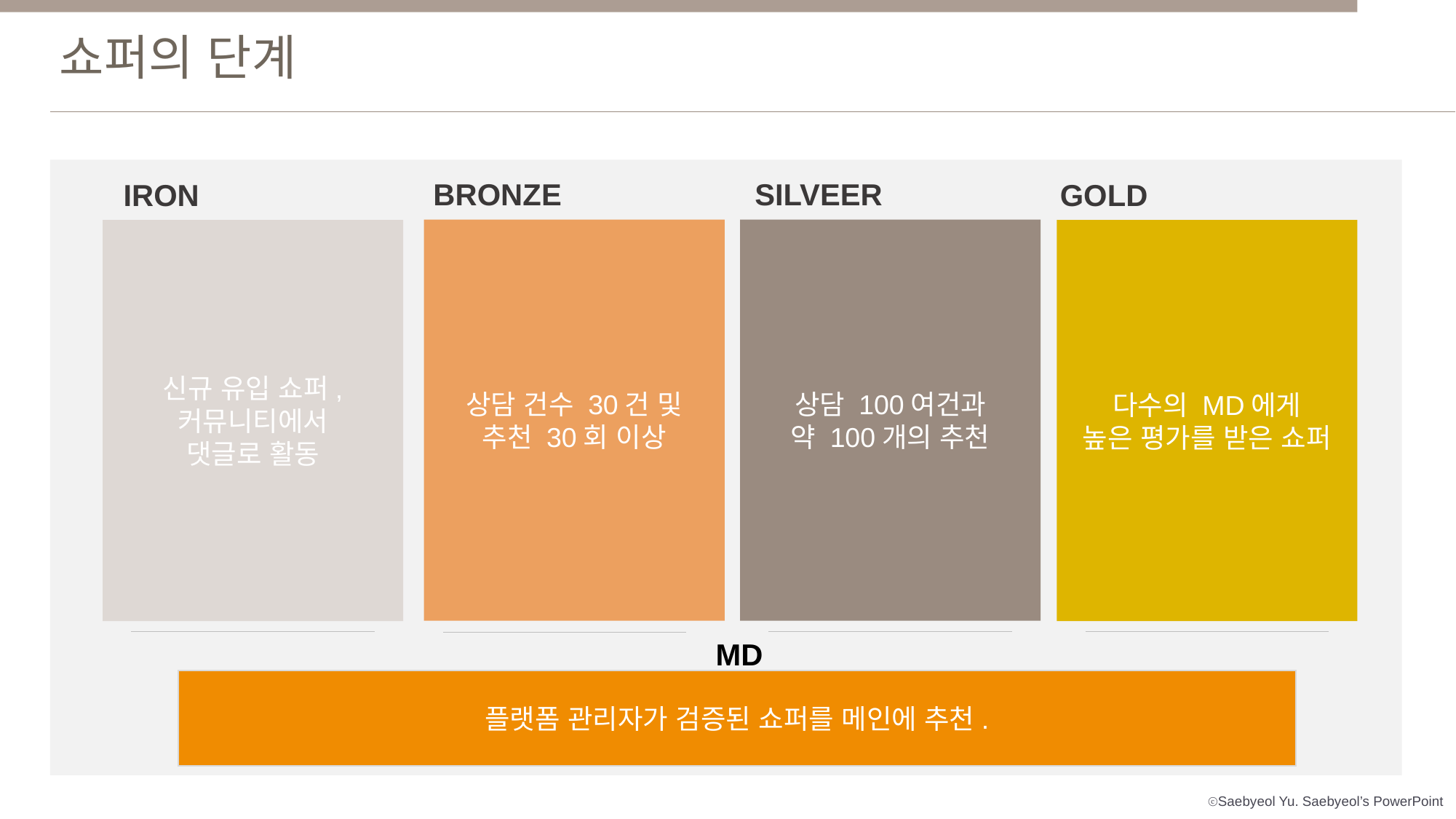

쇼퍼의 단계

BRONZE
상담 건수 30건 및
추천 30회 이상
SILVEER
상담 100여건과
약 100개의 추천
IRON
GOLD
신규 유입 쇼퍼,
커뮤니티에서
댓글로 활동
다수의 MD에게
높은 평가를 받은 쇼퍼
MD
플랫폼 관리자가 검증된 쇼퍼를 메인에 추천.